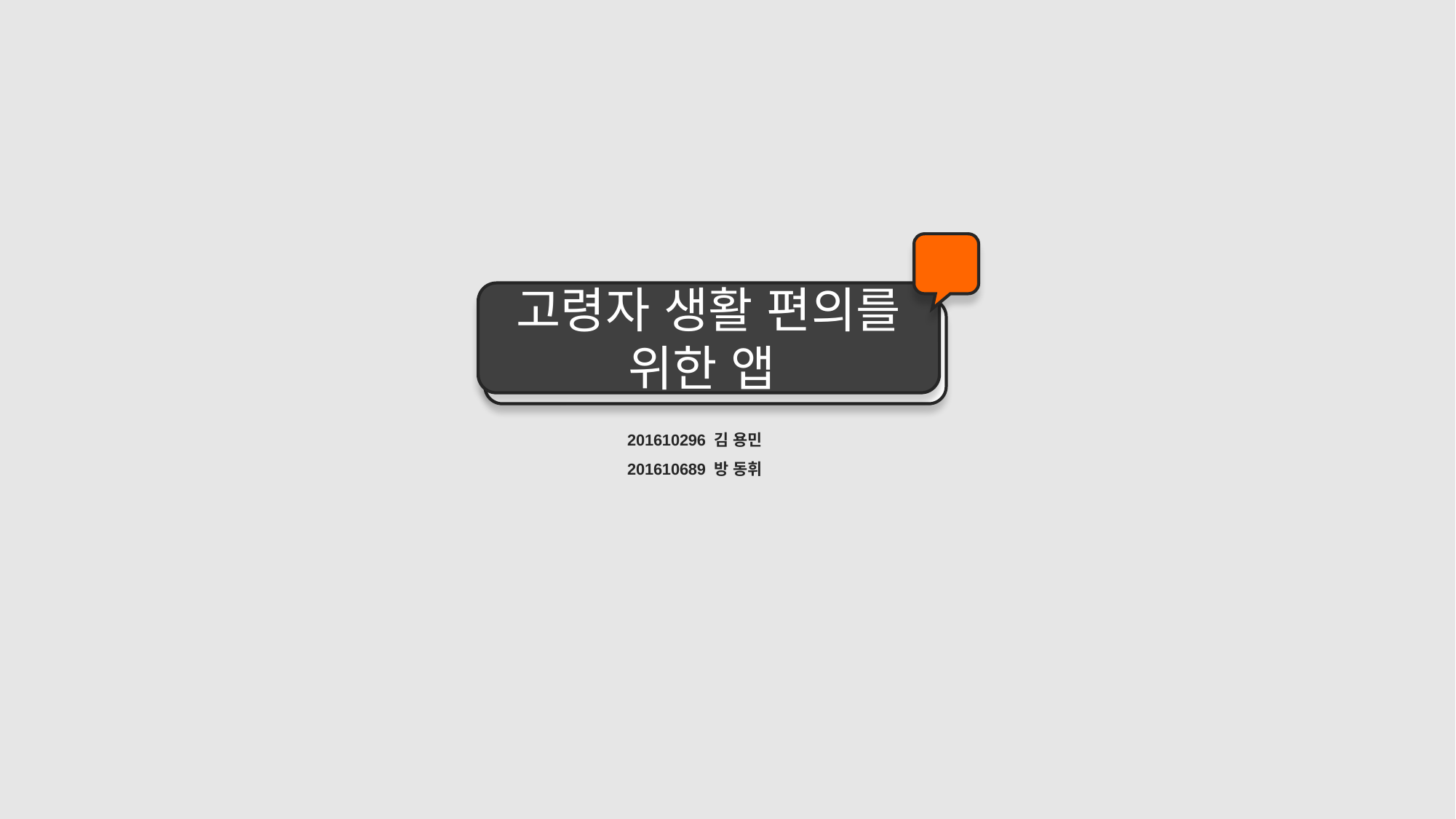

고령자 생활 편의를 위한 앱

 201610296 김 용민
 201610689 방 동휘